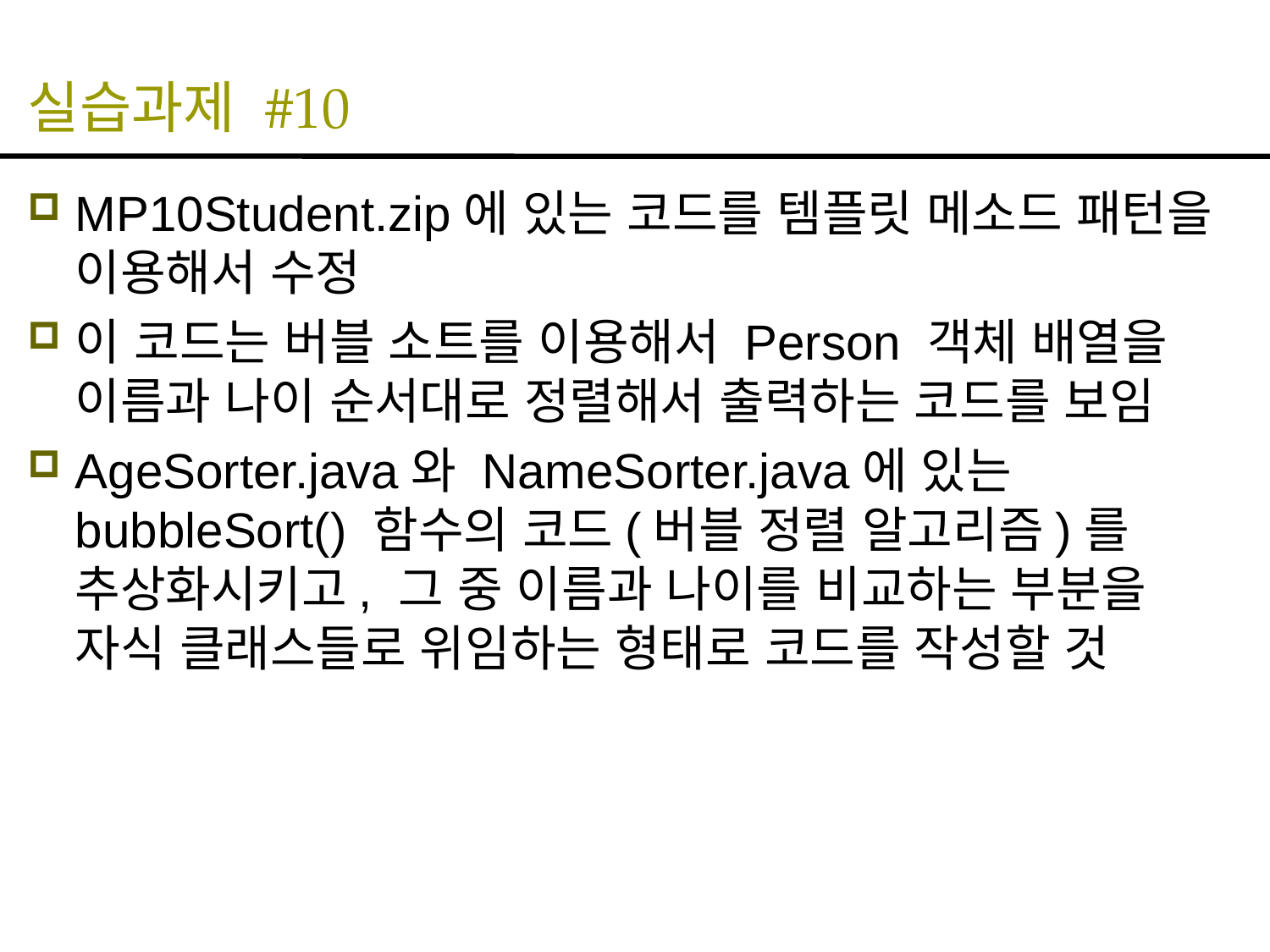

# 실습과제 #10
MP10Student.zip에 있는 코드를 템플릿 메소드 패턴을 이용해서 수정
이 코드는 버블 소트를 이용해서 Person 객체 배열을 이름과 나이 순서대로 정렬해서 출력하는 코드를 보임
AgeSorter.java와 NameSorter.java에 있는 bubbleSort() 함수의 코드(버블 정렬 알고리즘)를 추상화시키고, 그 중 이름과 나이를 비교하는 부분을 자식 클래스들로 위임하는 형태로 코드를 작성할 것